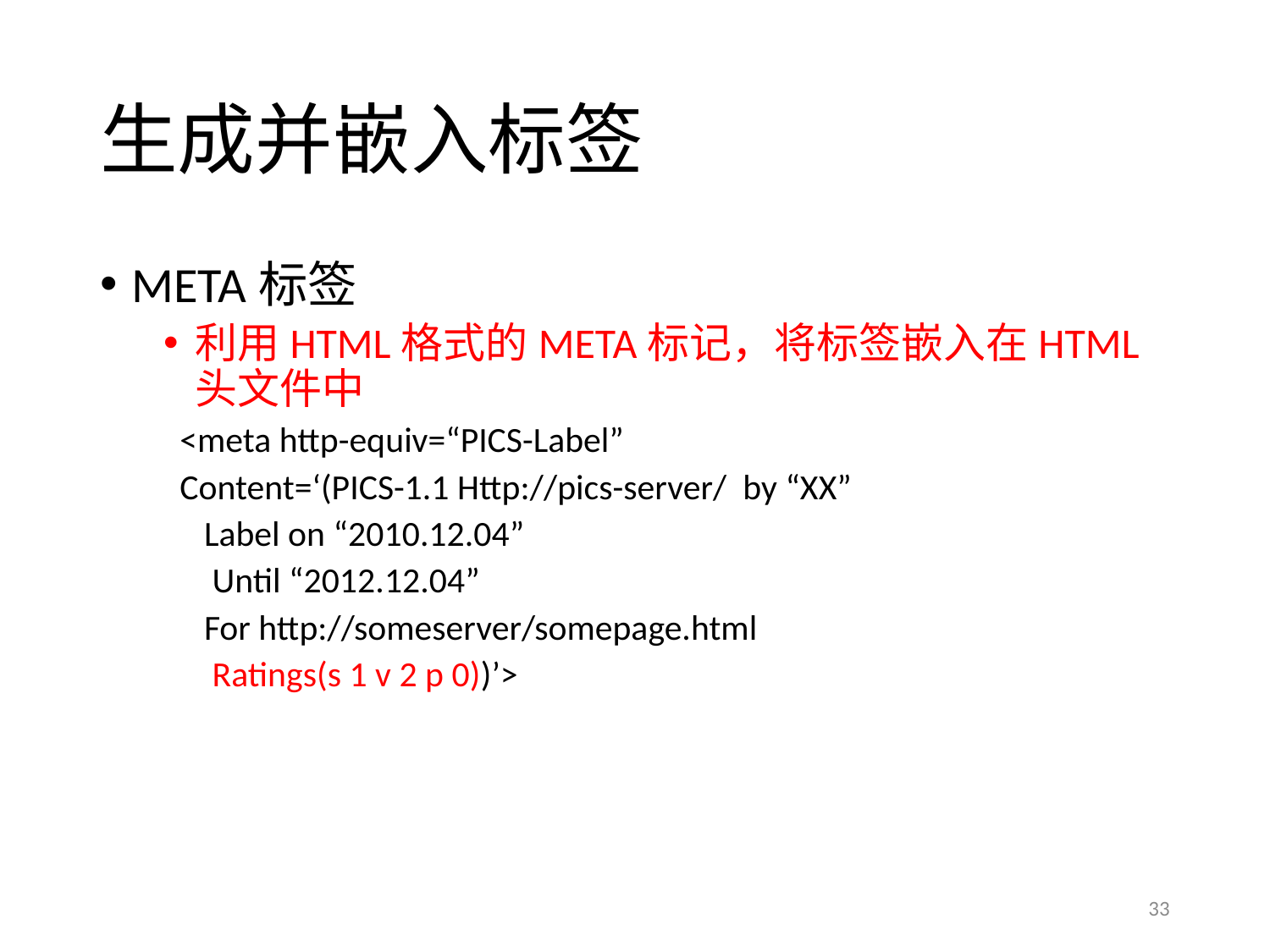

# 生成并嵌入标签
META标签
利用HTML格式的META标记，将标签嵌入在HTML头文件中
<meta http-equiv=“PICS-Label”
Content=‘(PICS-1.1 Http://pics-server/  by “XX”
   Label on “2010.12.04”
    Until “2012.12.04”
   For http://someserver/somepage.html
    Ratings(s 1 v 2 p 0))’>
33